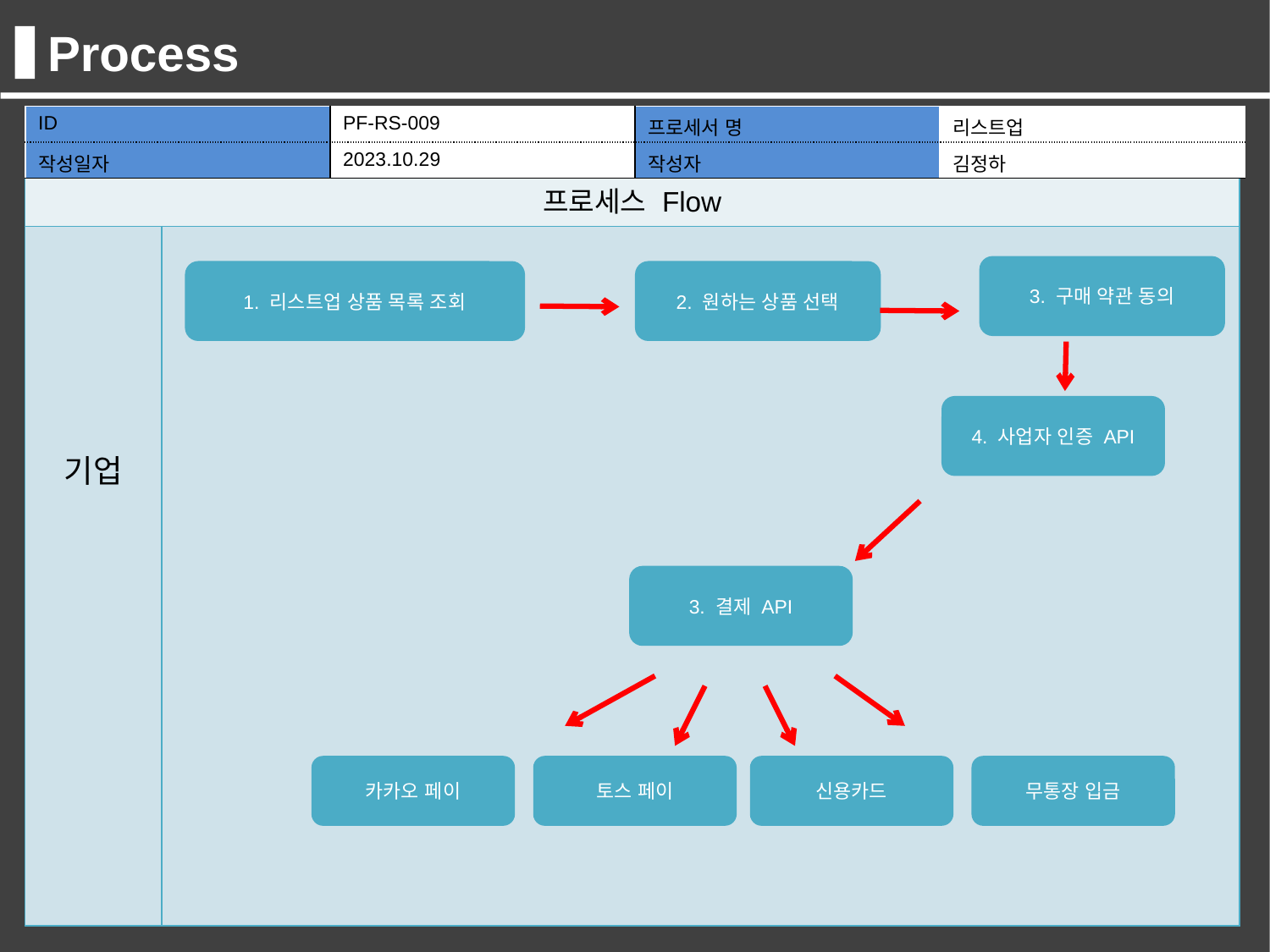

Process

| ID | PF-RS-009 | 프로세서 명 | 리스트업 |
| --- | --- | --- | --- |
| 작성일자 | 2023.10.29 | 작성자 | 김정하 |
| 프로세스 Flow |  |
| --- | --- |
| 기업 |  |
3. 구매 약관 동의
1. 리스트업 상품 목록 조회
2. 원하는 상품 선택
4. 사업자 인증 API
3. 결제 API
카카오 페이
토스 페이
신용카드
무통장 입금